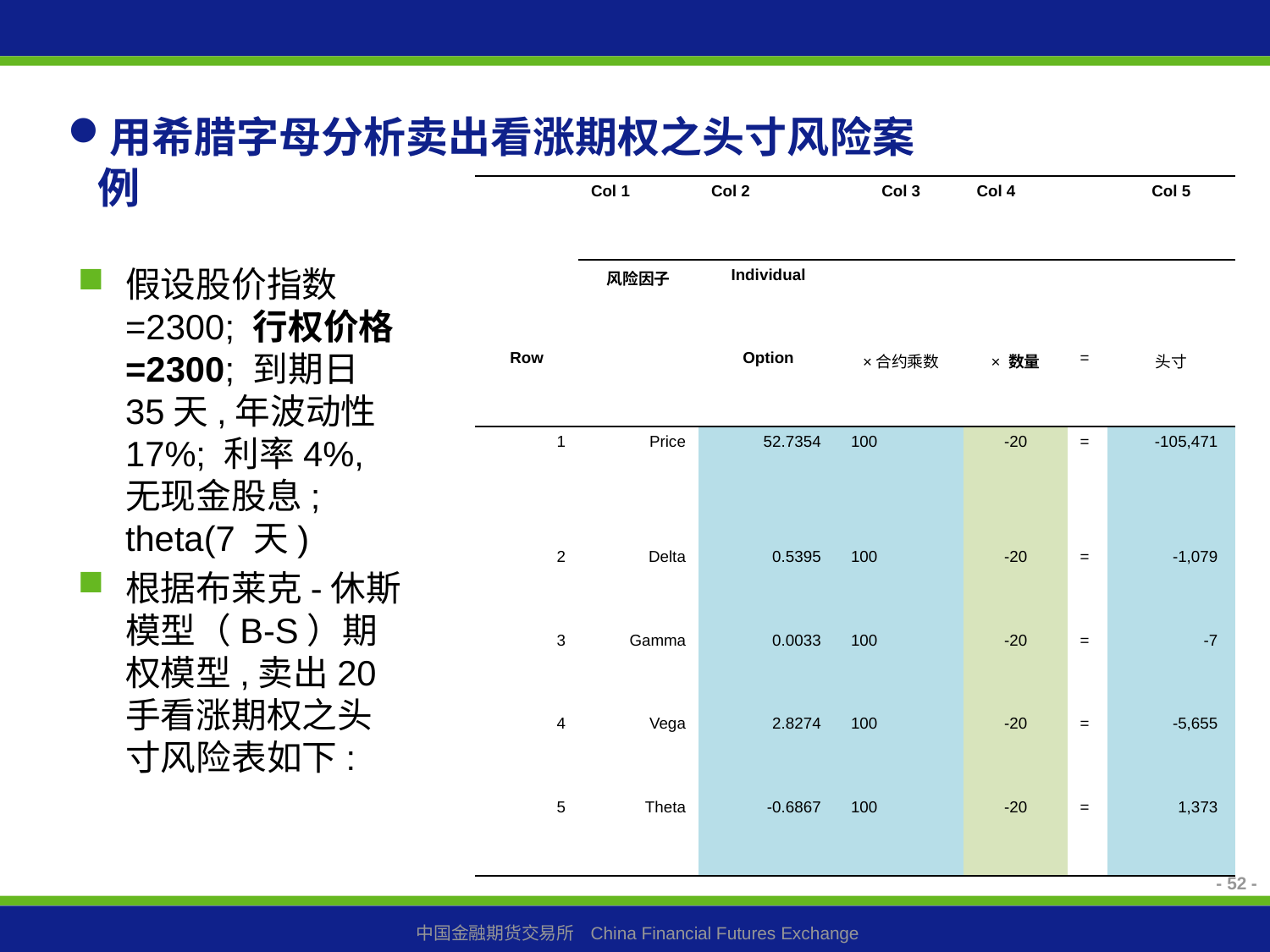

# 用希腊字母分析卖出看涨期权之头寸风险案例
|  | Col 1 | Col 2 | Col 3 | Col 4 |  | Col 5 |
| --- | --- | --- | --- | --- | --- | --- |
|  | 风险因子 | Individual |  |  |  |  |
| Row |  | Option | ×合约乘数 | × 数量 | = | 头寸 |
| 1 | Price | 52.7354 | 100 | -20 | = | -105,471 |
| 2 | Delta | 0.5395 | 100 | -20 | = | -1,079 |
| 3 | Gamma | 0.0033 | 100 | -20 | = | -7 |
| 4 | Vega | 2.8274 | 100 | -20 | = | -5,655 |
| 5 | Theta | -0.6867 | 100 | -20 | = | 1,373 |
假设股价指数=2300; 行权价格=2300; 到期日35天,年波动性17%; 利率4%, 无现金股息; theta(7 天)
根据布莱克-休斯模型（B-S）期权模型,卖出20手看涨期权之头寸风险表如下:
- 52 -